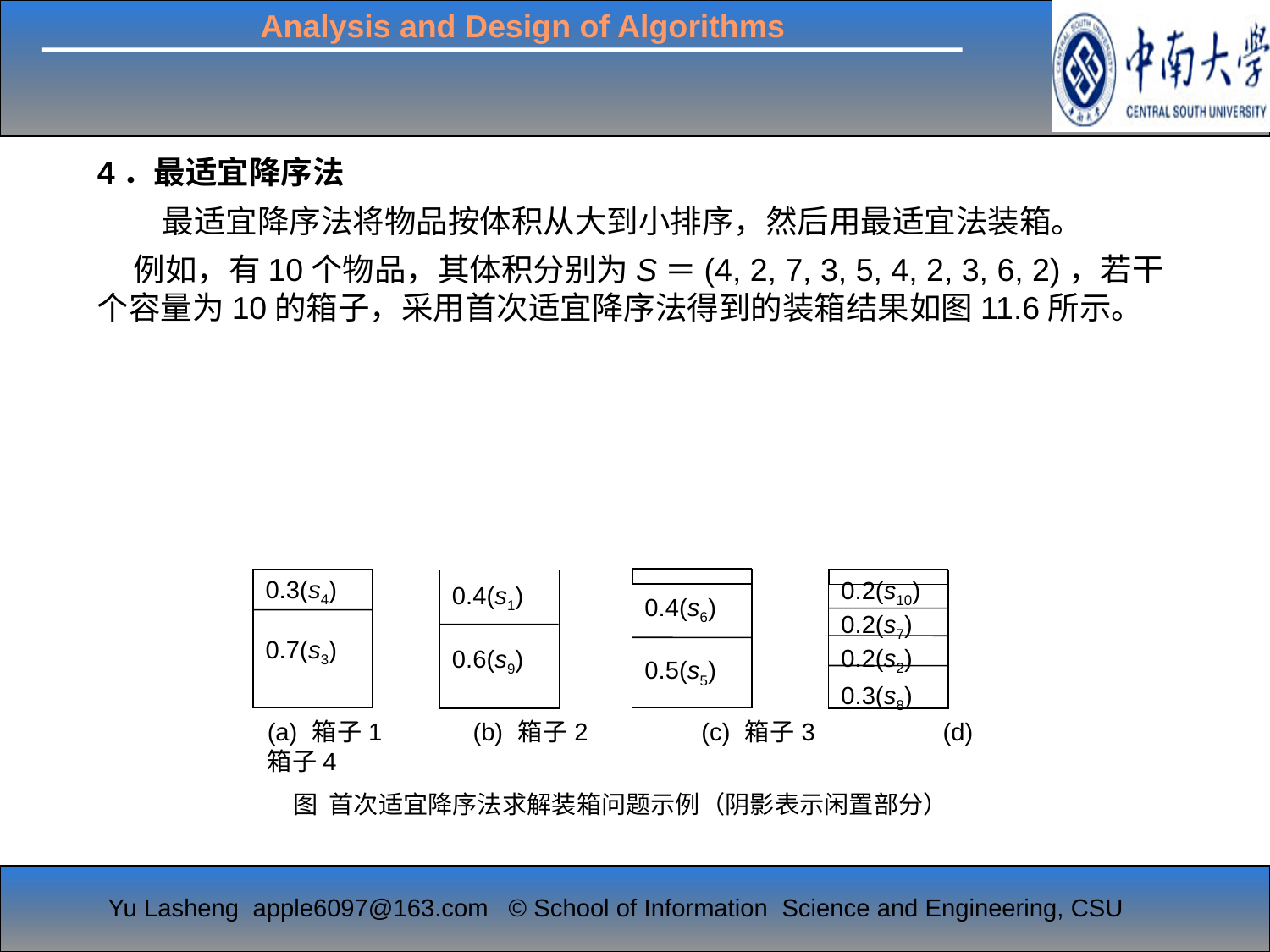

4．最适宜降序法
        最适宜降序法将物品按体积从大到小排序，然后用最适宜法装箱。
    例如，有10个物品，其体积分别为S＝(4, 2, 7, 3, 5, 4, 2, 3, 6, 2)，若干个容量为10的箱子，采用首次适宜降序法得到的装箱结果如图11.6所示。

0.3(s4)
0.7(s3)
0.4(s6)

0.5(s5)

0.4(s1)

0.6(s9)
0.2(s10)
0.2(s7)
0.2(s2)
0.3(s8)

(a) 箱子1            (b) 箱子2               (c) 箱子3                 (d) 箱子4
图  首次适宜降序法求解装箱问题示例（阴影表示闲置部分）